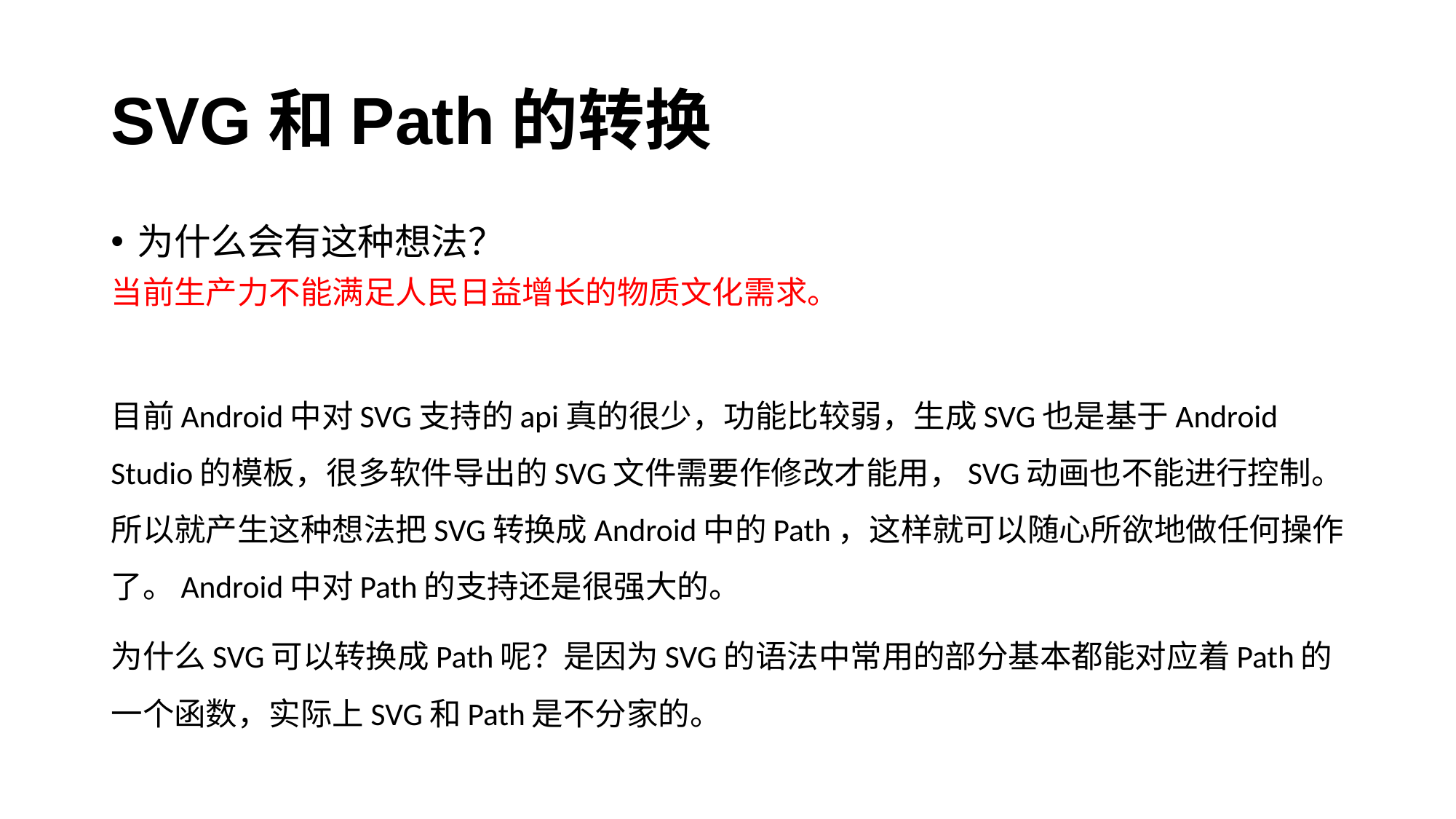

# SVG和Path的转换
为什么会有这种想法？
当前生产力不能满足人民日益增长的物质文化需求。

目前Android中对SVG支持的api真的很少，功能比较弱，生成SVG也是基于Android Studio的模板，很多软件导出的SVG文件需要作修改才能用，SVG动画也不能进行控制。所以就产生这种想法把SVG转换成Android中的Path，这样就可以随心所欲地做任何操作了。Android中对Path的支持还是很强大的。
为什么SVG可以转换成Path呢？是因为SVG的语法中常用的部分基本都能对应着Path的一个函数，实际上SVG和Path是不分家的。